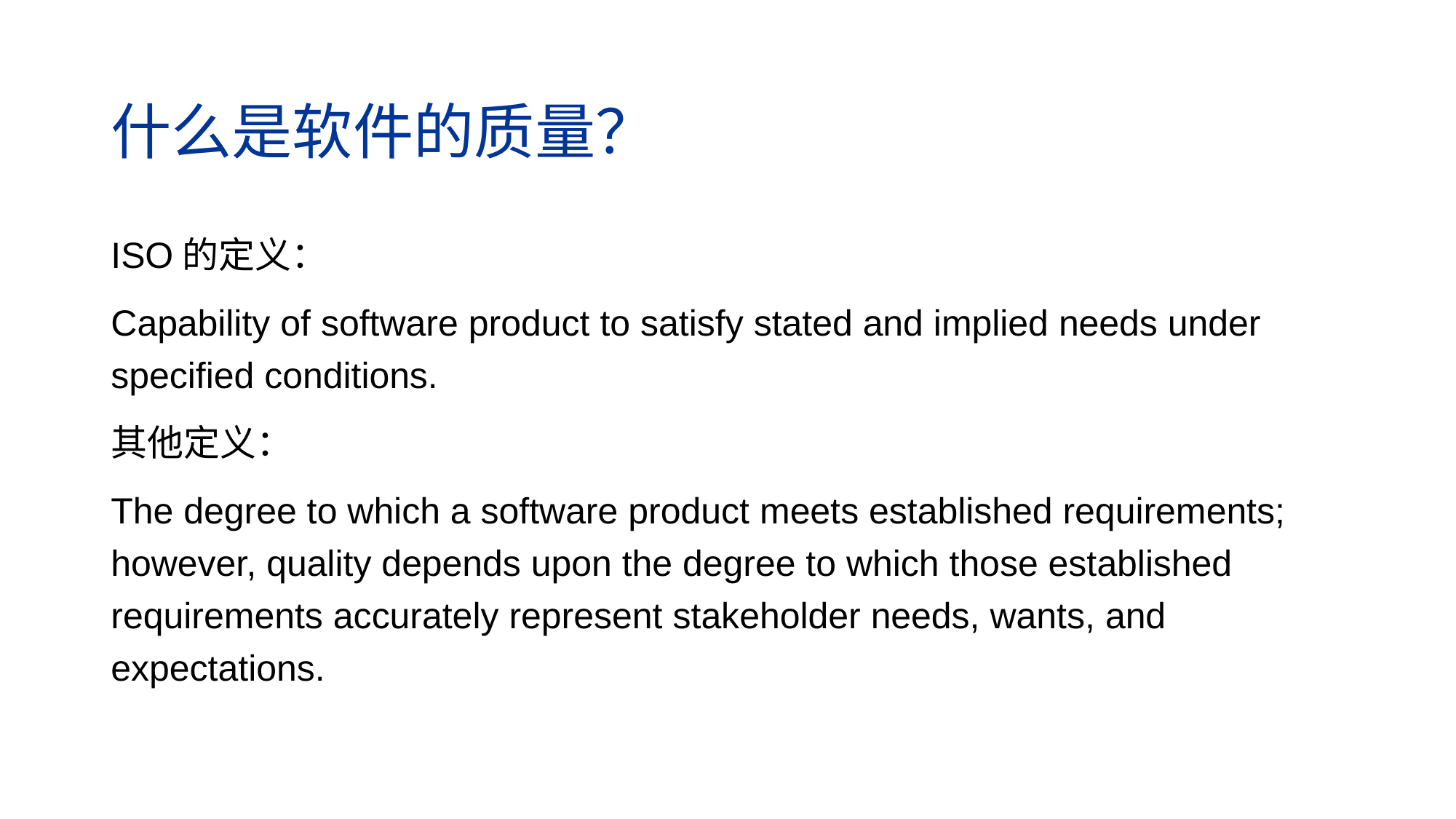

# 什么是软件的质量？
ISO的定义：
Capability of software product to satisfy stated and implied needs under specified conditions.
其他定义：
The degree to which a software product meets established requirements; however, quality depends upon the degree to which those established requirements accurately represent stakeholder needs, wants, and expectations.